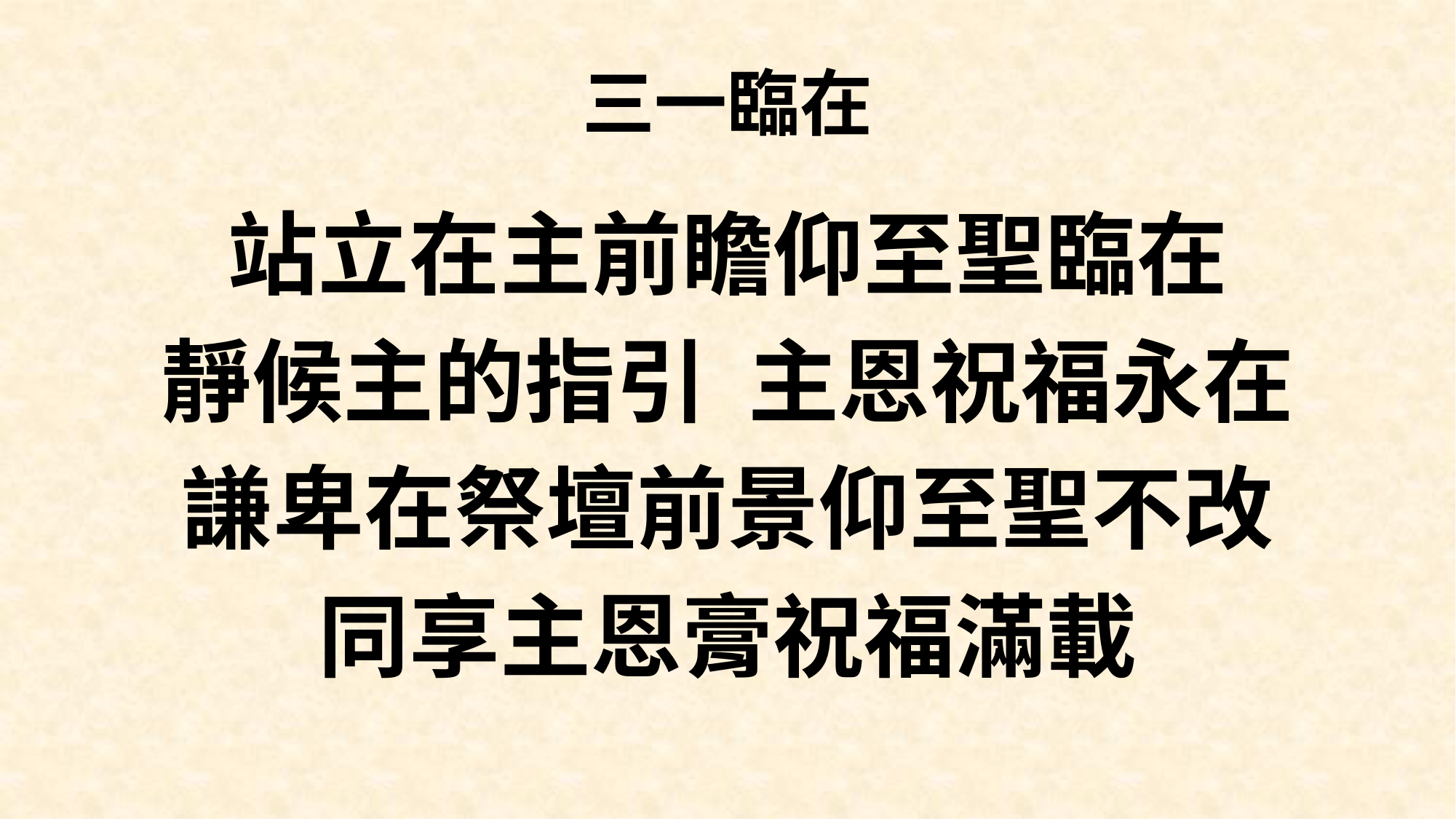

# 三一臨在
站立在主前瞻仰至聖臨在
靜候主的指引  主恩祝福永在
謙卑在祭壇前景仰至聖不改
同享主恩膏祝福滿載